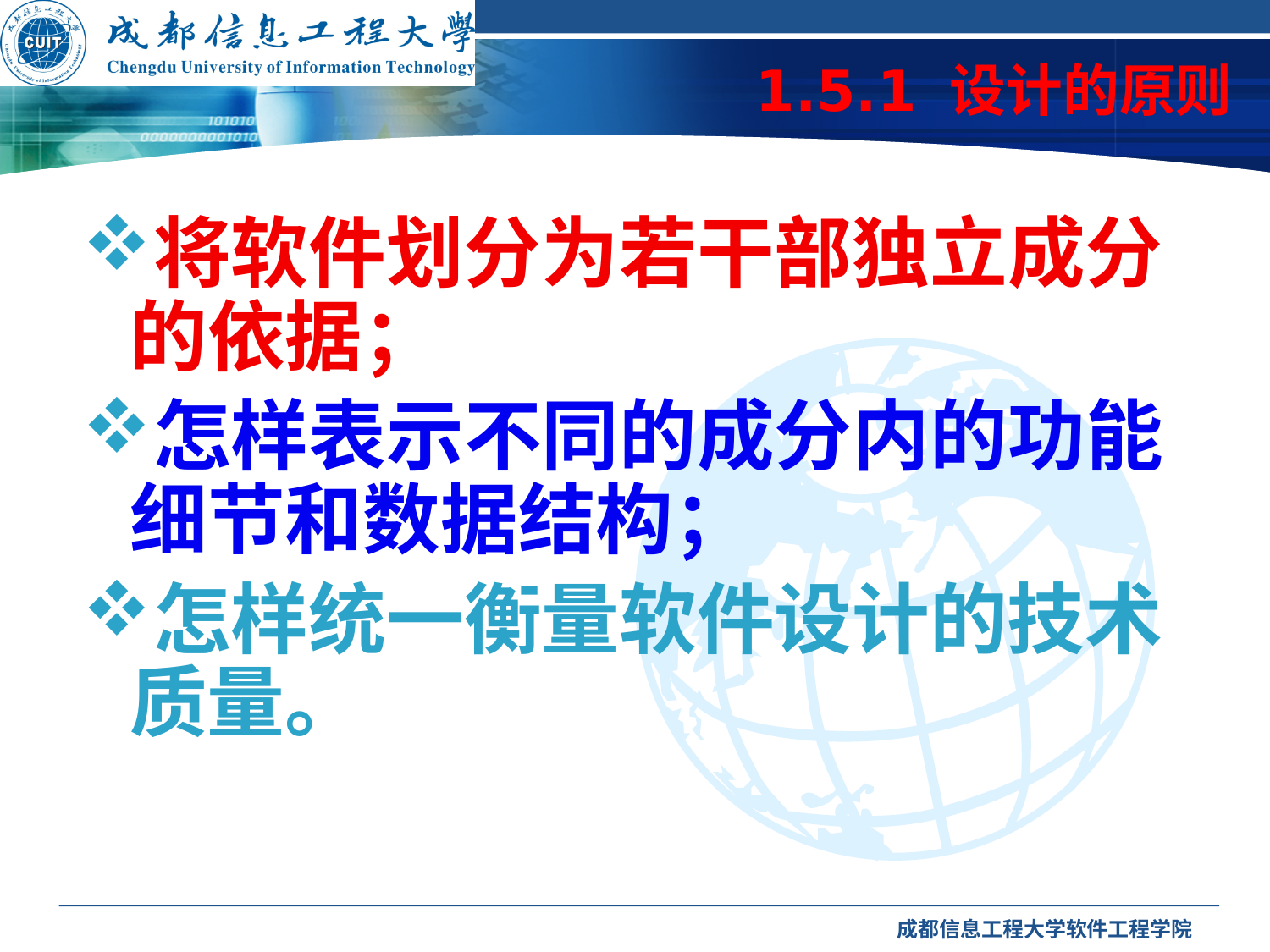

# 1.5.1 设计的原则
将软件划分为若干部独立成分的依据；
怎样表示不同的成分内的功能细节和数据结构；
怎样统一衡量软件设计的技术质量。